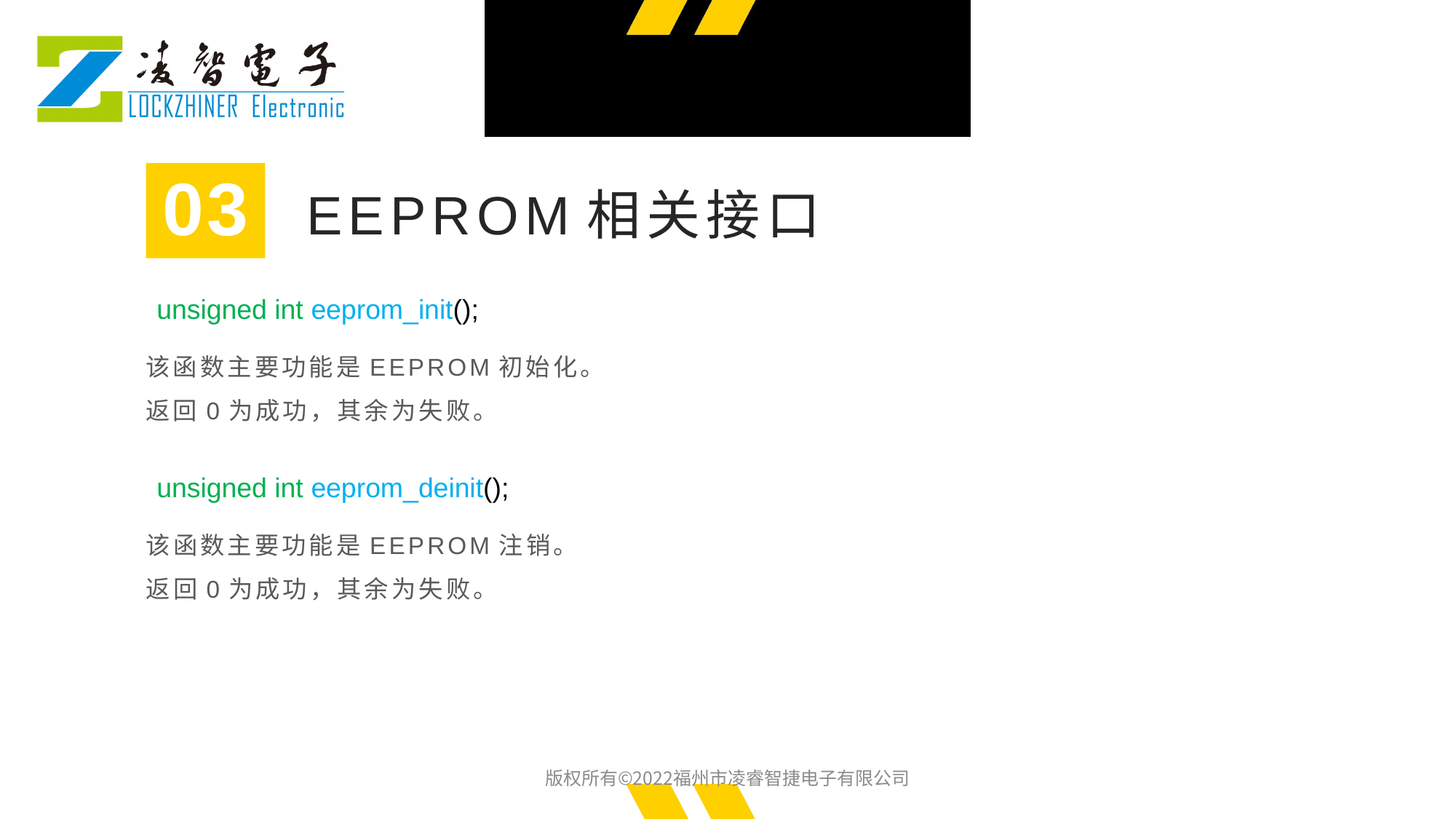

03
EEPROM相关接口
unsigned int eeprom_init();
该函数主要功能是EEPROM初始化。
返回0为成功，其余为失败。
unsigned int eeprom_deinit();
该函数主要功能是EEPROM注销。
返回0为成功，其余为失败。
版权所有©2022福州市凌睿智捷电子有限公司
8